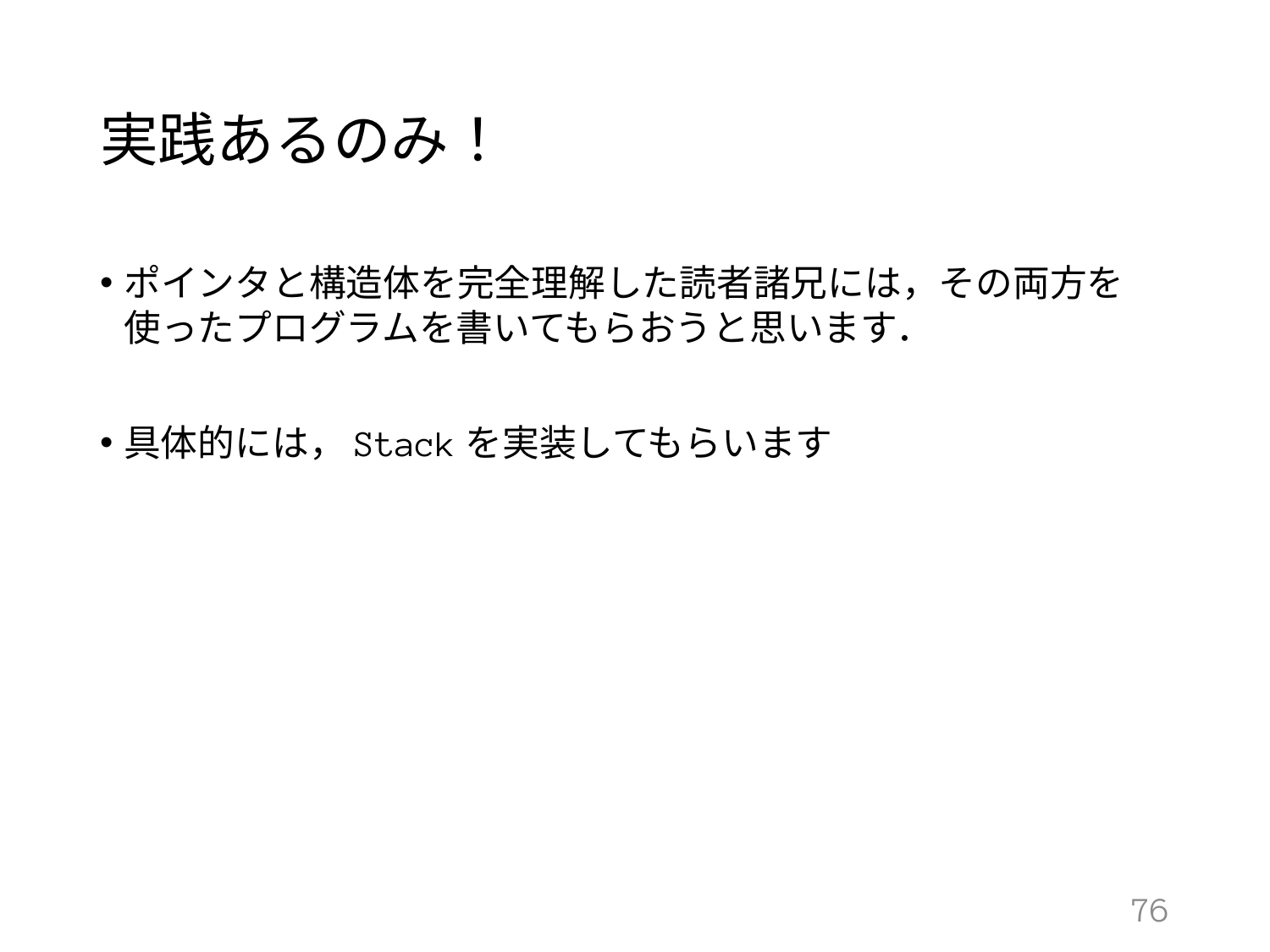

# 実践あるのみ！
ポインタと構造体を完全理解した読者諸兄には，その両方を使ったプログラムを書いてもらおうと思います．

具体的には，Stackを実装してもらいます
76